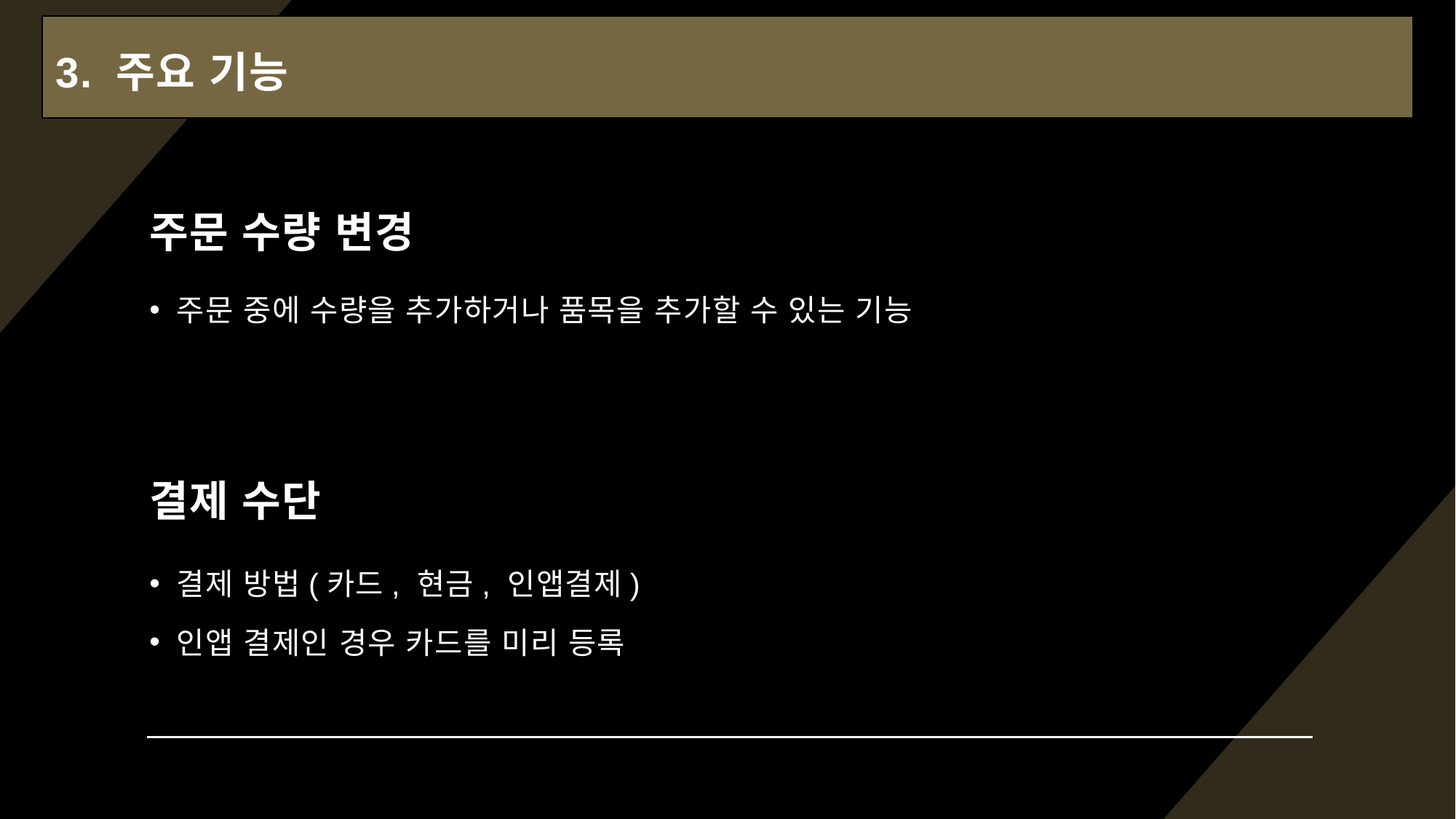

3. 주요 기능
# 주문 수량 변경
주문 중에 수량을 추가하거나 품목을 추가할 수 있는 기능
결제 수단
결제 방법(카드, 현금, 인앱결제)
인앱 결제인 경우 카드를 미리 등록